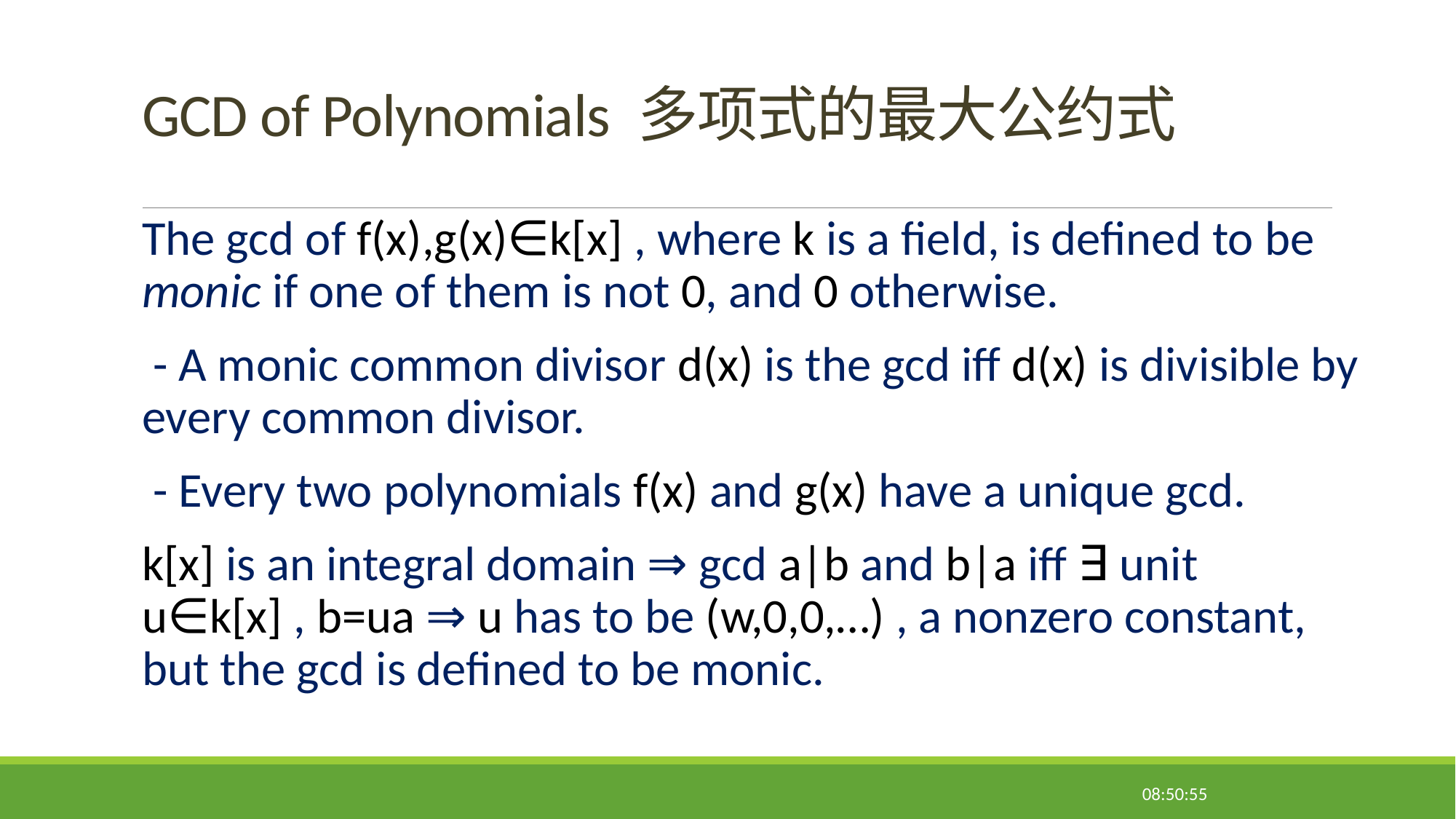

# GCD of Polynomials 多项式的最大公约式
The gcd of f(x),g(x)∈k[x] , where k is a field, is defined to be monic if one of them is not 0, and 0 otherwise.
 - A monic common divisor d(x) is the gcd iff d(x) is divisible by every common divisor.
 - Every two polynomials f(x) and g(x) have a unique gcd.
k[x] is an integral domain ⇒ gcd a|b and b|a iff ∃ unit u∈k[x] , b=ua ⇒ u has to be (w,0,0,…) , a nonzero constant, but the gcd is defined to be monic.
08:50:55